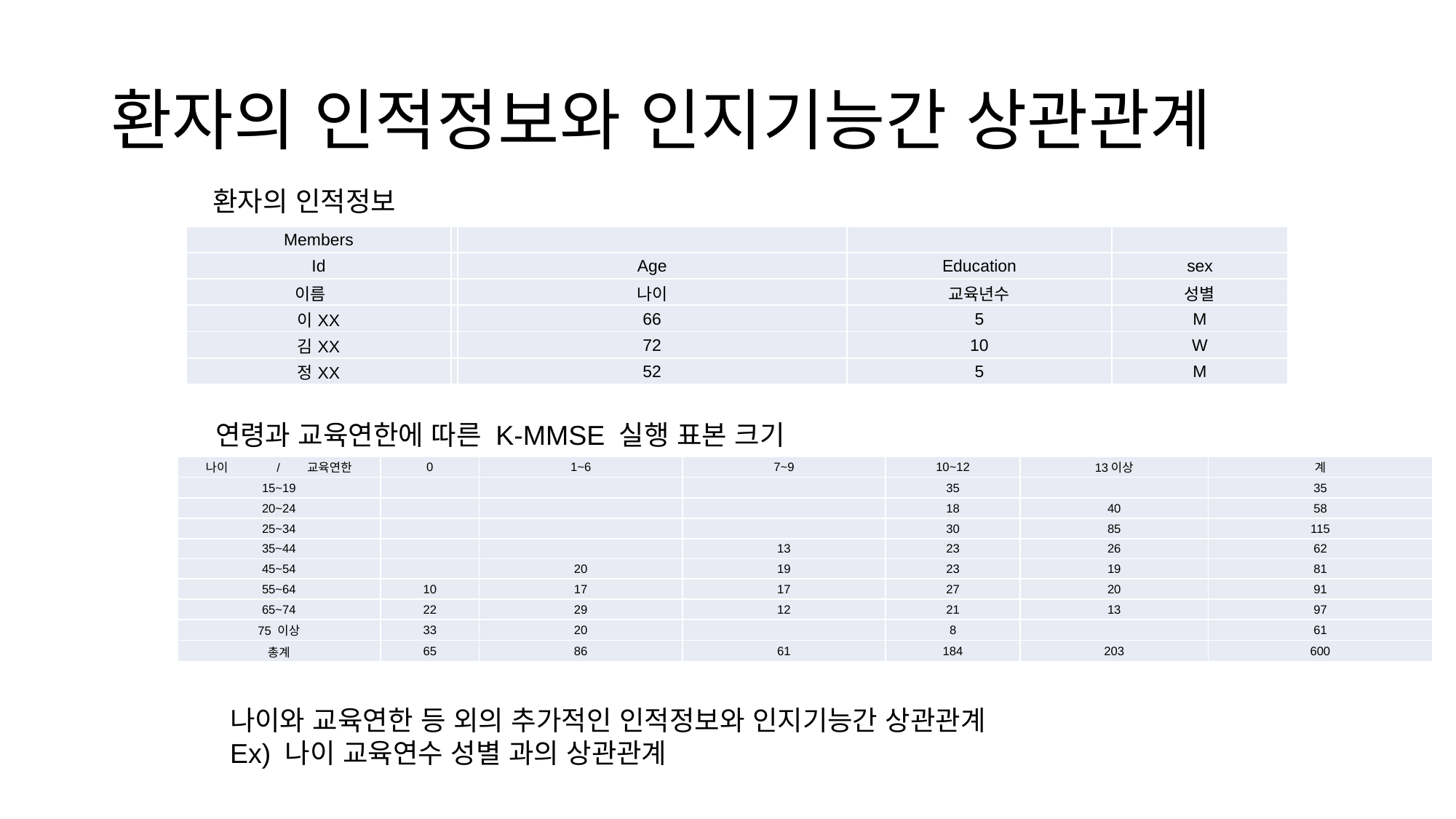

# 환자의 인적정보와 인지기능간 상관관계
환자의 인적정보
| Members |  |  |  |  |
| --- | --- | --- | --- | --- |
| Id |  | Age | Education | sex |
| 이름 |  | 나이 | 교육년수 | 성별 |
| 이XX |  | 66 | 5 | M |
| 김XX |  | 72 | 10 | W |
| 정XX |  | 52 | 5 | M |
연령과 교육연한에 따른 K-MMSE 실행 표본 크기
| 나이 / 교육연한 | 0 | 1~6 | 7~9 | 10~12 | 13이상 | 계 |
| --- | --- | --- | --- | --- | --- | --- |
| 15~19 |  |  |  | 35 |  | 35 |
| 20~24 |  |  |  | 18 | 40 | 58 |
| 25~34 |  |  |  | 30 | 85 | 115 |
| 35~44 |  |  | 13 | 23 | 26 | 62 |
| 45~54 |  | 20 | 19 | 23 | 19 | 81 |
| 55~64 | 10 | 17 | 17 | 27 | 20 | 91 |
| 65~74 | 22 | 29 | 12 | 21 | 13 | 97 |
| 75 이상 | 33 | 20 |  | 8 |  | 61 |
| 총계 | 65 | 86 | 61 | 184 | 203 | 600 |
나이와 교육연한 등 외의 추가적인 인적정보와 인지기능간 상관관계
Ex) 나이 교육연수 성별 과의 상관관계